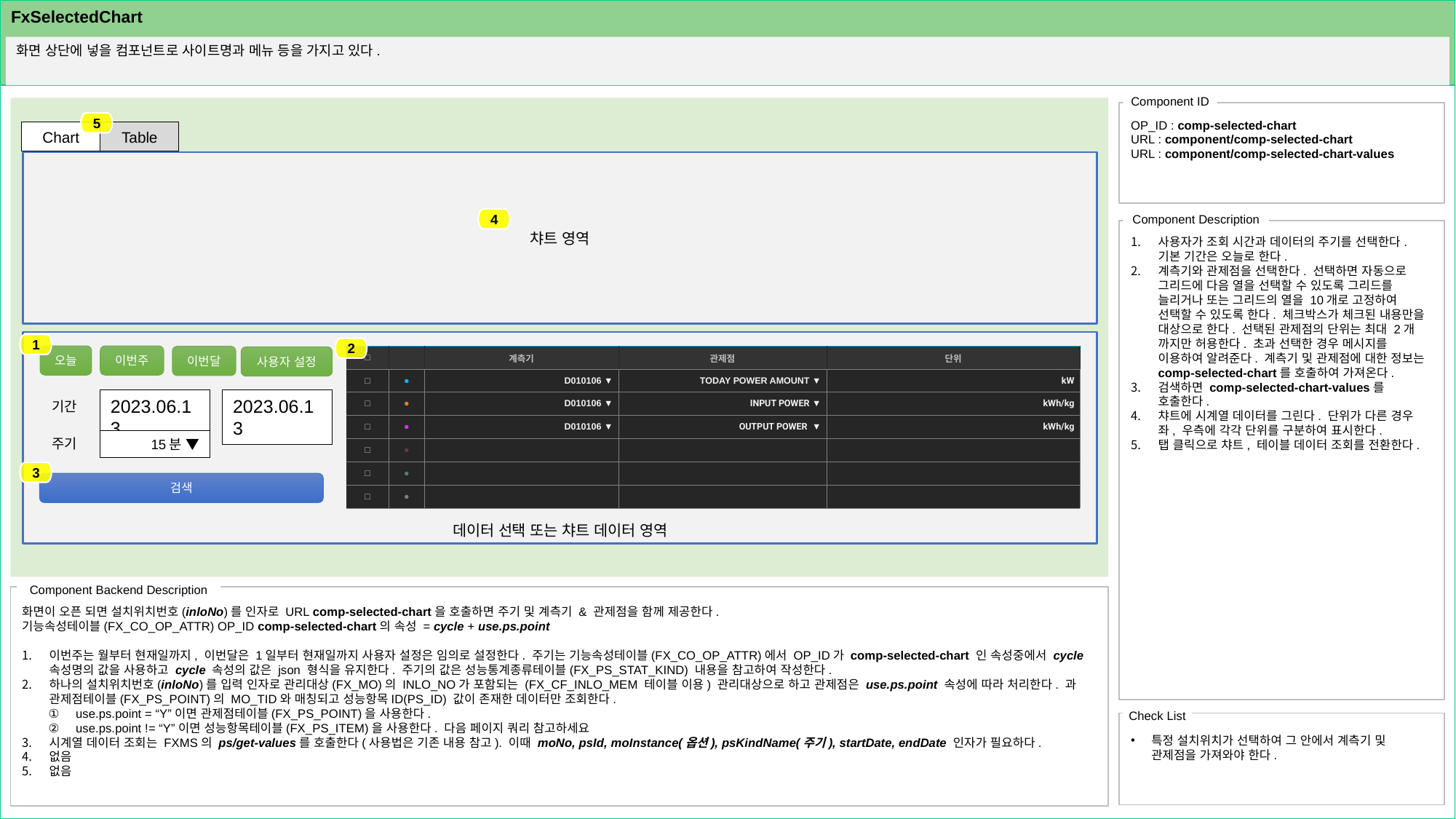

# FxSelectedChart
화면 상단에 넣을 컴포넌트로 사이트명과 메뉴 등을 가지고 있다.
OP_ID : comp-selected-chart
URL : component/comp-selected-chart
URL : component/comp-selected-chart-values
5
Chart
Table
챠트 영역
4
사용자가 조회 시간과 데이터의 주기를 선택한다. 기본 기간은 오늘로 한다.
계측기와 관제점을 선택한다. 선택하면 자동으로 그리드에 다음 열을 선택할 수 있도록 그리드를 늘리거나 또는 그리드의 열을 10개로 고정하여 선택할 수 있도록 한다. 체크박스가 체크된 내용만을 대상으로 한다. 선택된 관제점의 단위는 최대 2개 까지만 허용한다. 초과 선택한 경우 메시지를 이용하여 알려준다. 계측기 및 관제점에 대한 정보는 comp-selected-chart를 호출하여 가져온다.
검색하면 comp-selected-chart-values를 호출한다.
챠트에 시계열 데이터를 그린다. 단위가 다른 경우 좌, 우측에 각각 단위를 구분하여 표시한다.
탭 클릭으로 챠트, 테이블 데이터 조회를 전환한다.
데이터 선택 또는 챠트 데이터 영역
1
2
오늘
이번주
| □ |  | 계측기 | 관제점 | 단위 |
| --- | --- | --- | --- | --- |
| □ | ● | D010106 ▼ | TODAY POWER AMOUNT ▼ | kW |
| □ | ● | D010106 ▼ | INPUT POWER ▼ | kWh/kg |
| □ | ● | D010106 ▼ | OUTPUT POWER ▼ | kWh/kg |
| □ | ● |  |  |  |
| □ | ● |  |  |  |
| □ | ● |  |  |  |
이번달
사용자 설정
2023.06.13
2023.06.13
기간
주기
15분 ▼
3
검색
화면이 오픈 되면 설치위치번호(inloNo)를 인자로 URL comp-selected-chart을 호출하면 주기 및 계측기 & 관제점을 함께 제공한다.
기능속성테이블(FX_CO_OP_ATTR) OP_ID comp-selected-chart의 속성 = cycle + use.ps.point

이번주는 월부터 현재일까지, 이번달은 1일부터 현재일까지 사용자 설정은 임의로 설정한다. 주기는 기능속성테이블(FX_CO_OP_ATTR)에서 OP_ID가 comp-selected-chart 인 속성중에서 cycle 속성명의 값을 사용하고 cycle 속성의 값은 json 형식을 유지한다. 주기의 값은 성능통계종류테이블(FX_PS_STAT_KIND) 내용을 참고하여 작성한다.
하나의 설치위치번호(inloNo)를 입력 인자로 관리대상(FX_MO)의 INLO_NO가 포함되는 (FX_CF_INLO_MEM 테이블 이용) 관리대상으로 하고 관제점은 use.ps.point 속성에 따라 처리한다. 과 관제점테이블(FX_PS_POINT)의 MO_TID와 매칭되고 성능항목ID(PS_ID) 값이 존재한 데이터만 조회한다.
use.ps.point = “Y”이면 관제점테이블(FX_PS_POINT)을 사용한다.
use.ps.point != “Y”이면 성능항목테이블(FX_PS_ITEM)을 사용한다. 다음 페이지 쿼리 참고하세요
시계열 데이터 조회는 FXMS의 ps/get-values를 호출한다(사용법은 기존 내용 참고). 이때 moNo, psId, moInstance(옵션), psKindName(주기), startDate, endDate 인자가 필요하다.
없음
없음
특정 설치위치가 선택하여 그 안에서 계측기 및 관제점을 가져와야 한다.